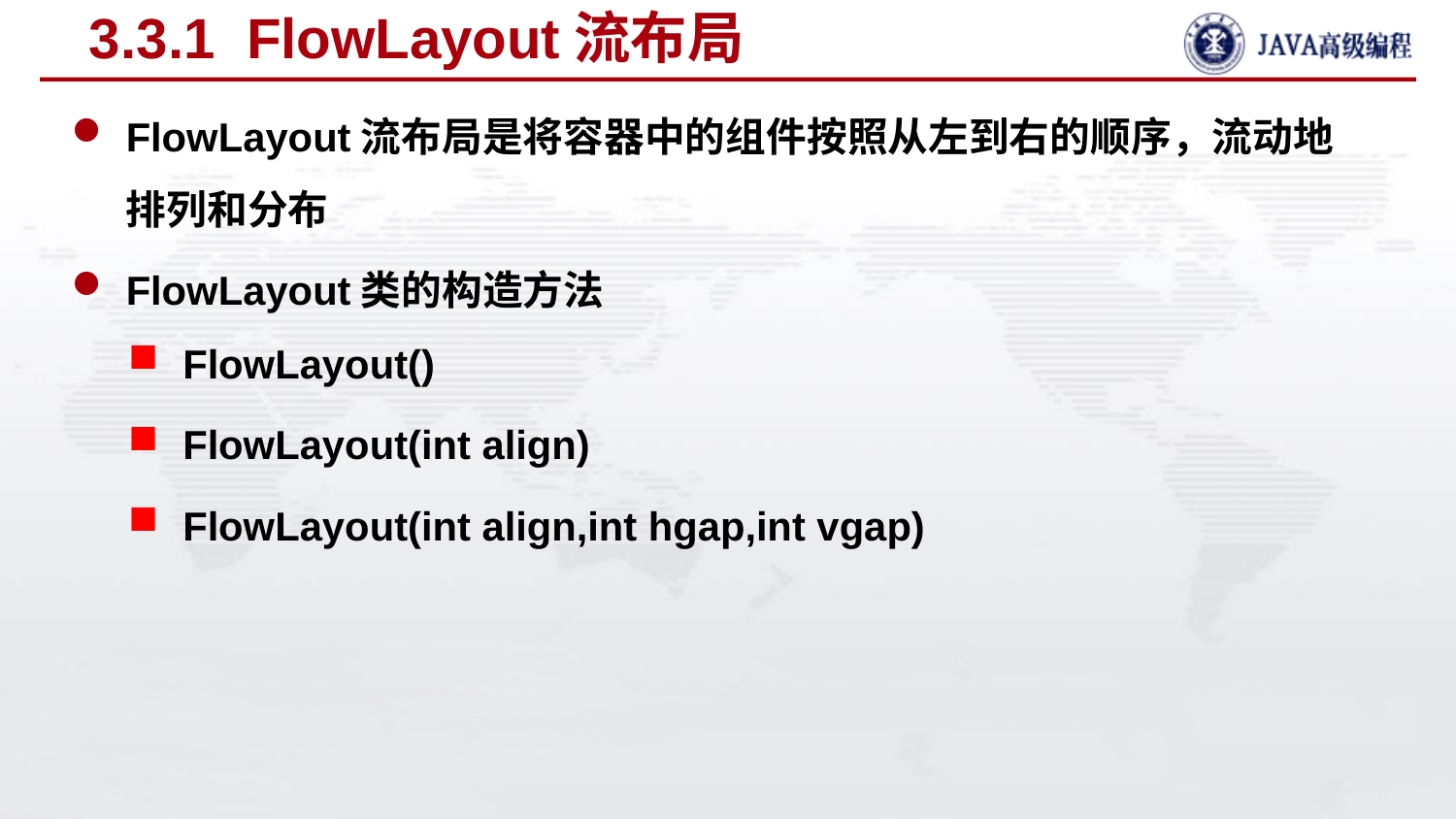

# 3.3.1  FlowLayout流布局
FlowLayout流布局是将容器中的组件按照从左到右的顺序，流动地排列和分布
FlowLayout类的构造方法
FlowLayout()
FlowLayout(int align)
FlowLayout(int align,int hgap,int vgap)